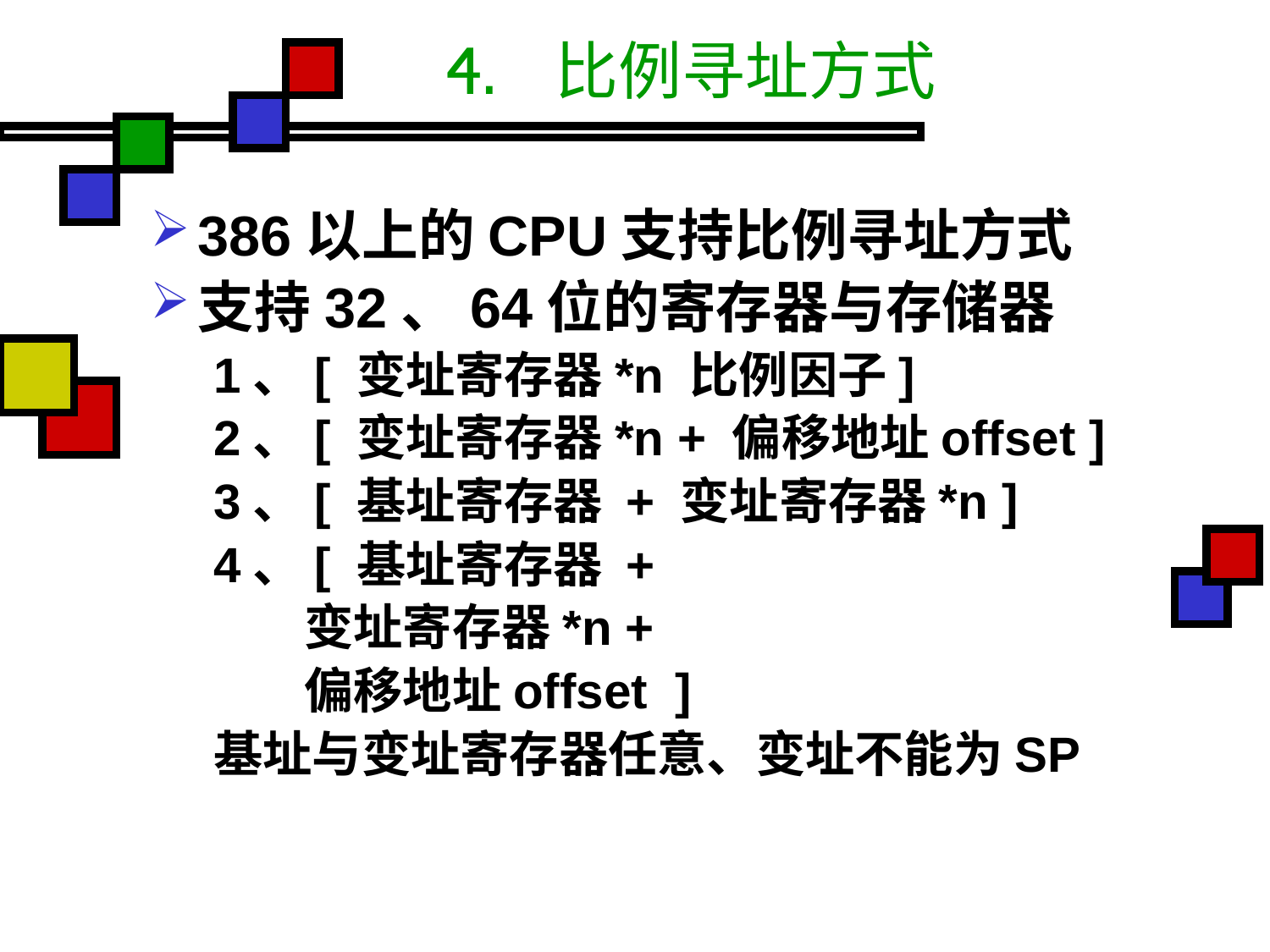

# 4.  比例寻址方式
386以上的CPU支持比例寻址方式
支持32、64位的寄存器与存储器
1、[ 变址寄存器*n 比例因子]
2、[ 变址寄存器*n + 偏移地址offset ]
3、[ 基址寄存器 + 变址寄存器*n ]
4、[ 基址寄存器 +
       变址寄存器*n +
       偏移地址offset  ]
基址与变址寄存器任意、变址不能为SP